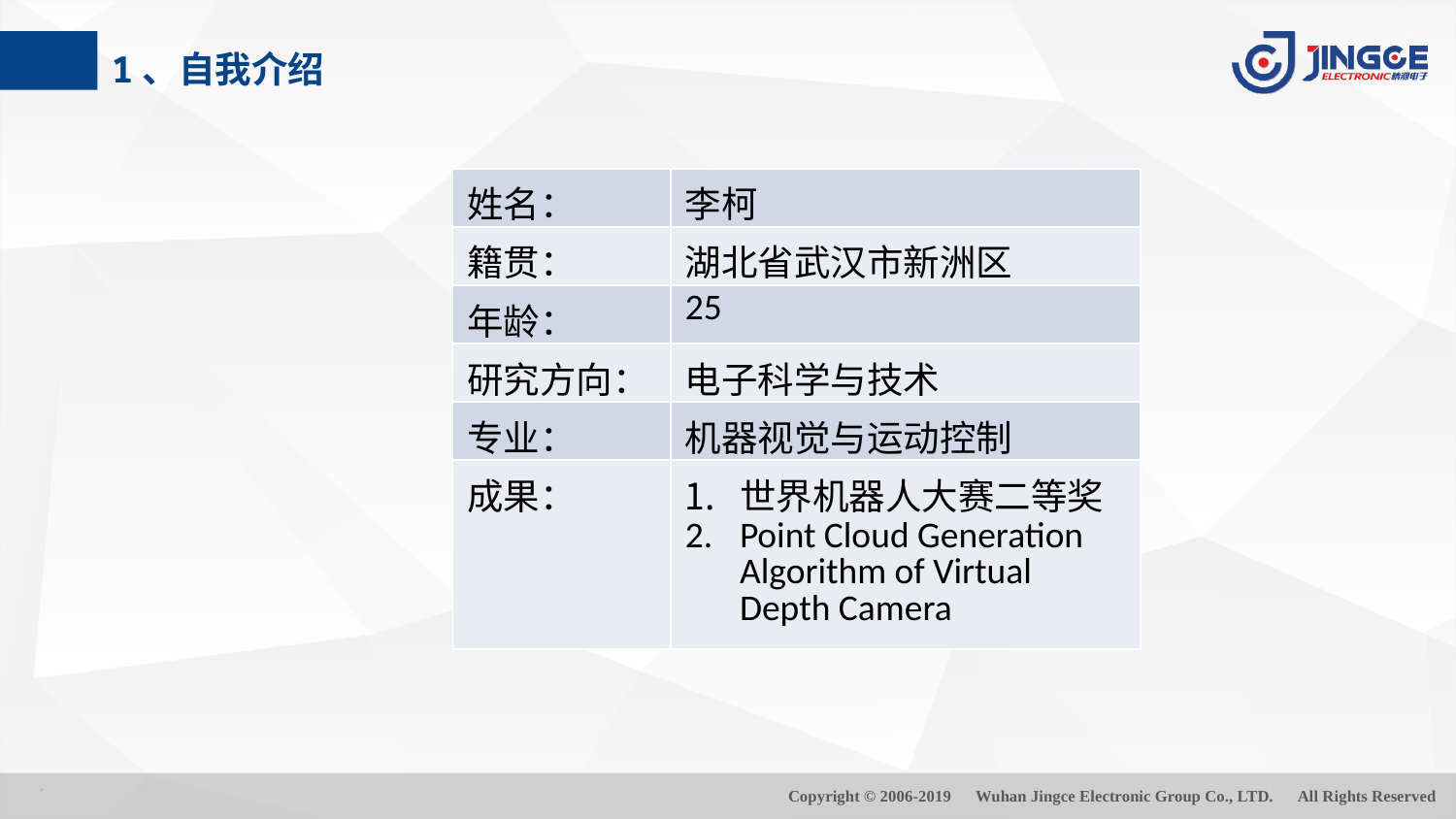

1、自我介绍

| 姓名： | 李柯 |
| --- | --- |
| 籍贯： | 湖北省武汉市新洲区 |
| 年龄： | 25 |
| 研究方向： | 电子科学与技术 |
| 专业： | 机器视觉与运动控制 |
| 成果： | 世界机器人大赛二等奖 Point Cloud Generation Algorithm of Virtual Depth Camera |